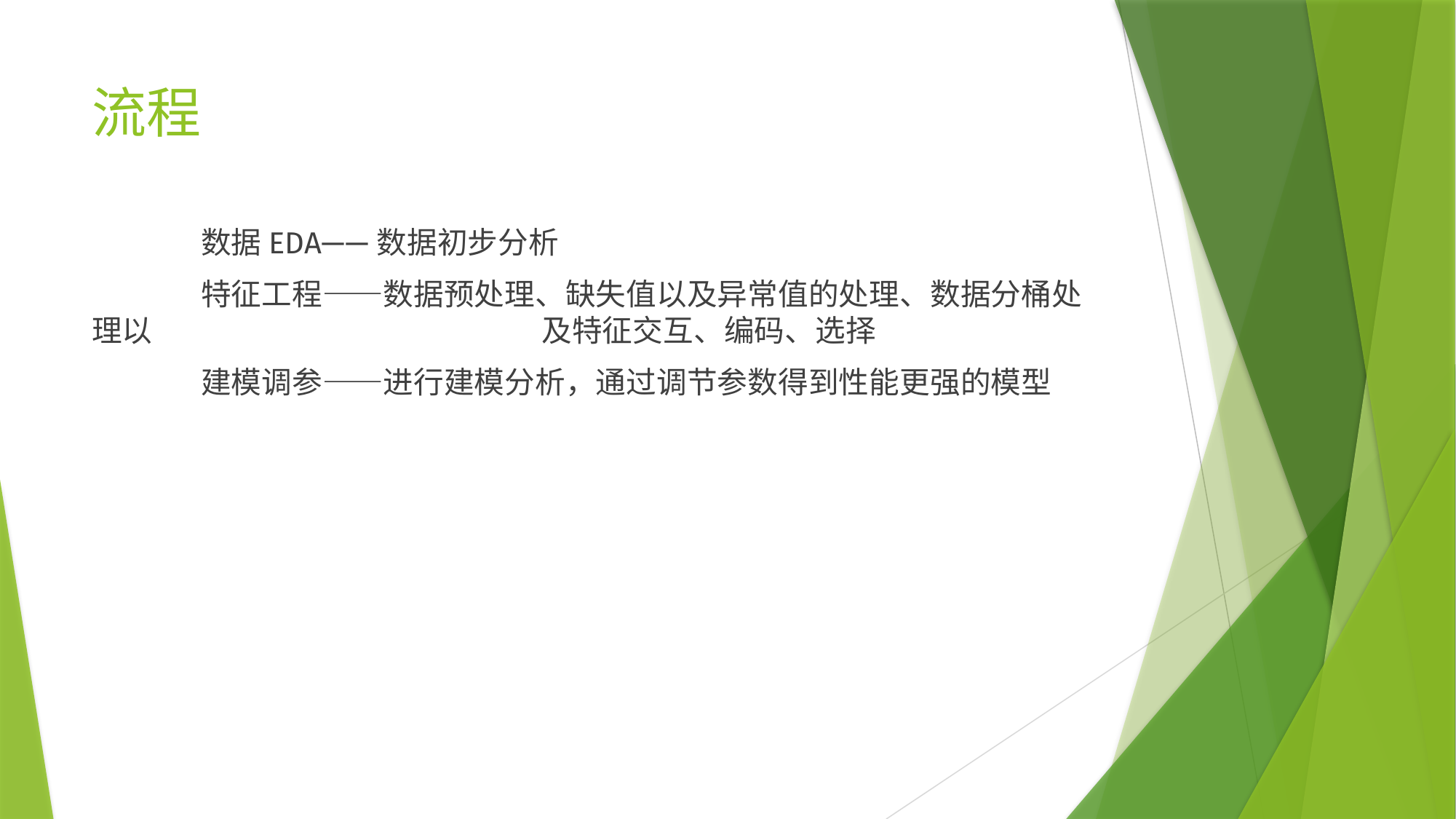

# 流程

	数据EDA——数据初步分析
	特征工程——数据预处理、缺失值以及异常值的处理、数据分桶处理以				  及特征交互、编码、选择
	建模调参——进行建模分析，通过调节参数得到性能更强的模型